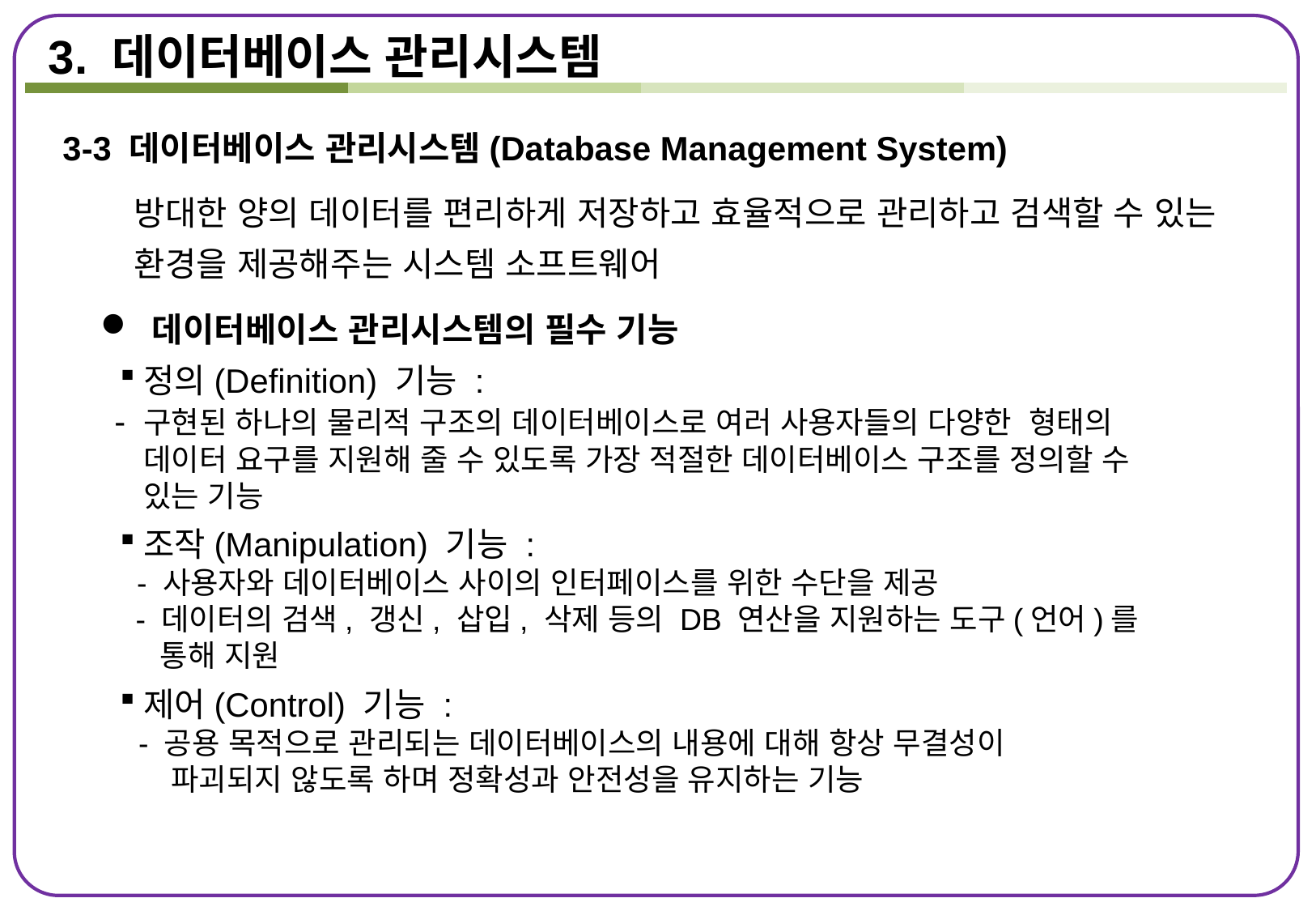

3. 데이터베이스 관리시스템
3-3 데이터베이스 관리시스템(Database Management System)

방대한 양의 데이터를 편리하게 저장하고 효율적으로 관리하고 검색할 수 있는 환경을 제공해주는 시스템 소프트웨어
 데이터베이스 관리시스템의 필수 기능
정의(Definition) 기능 :
  - 구현된 하나의 물리적 구조의 데이터베이스로 여러 사용자들의 다양한  형태의 데이터 요구를 지원해 줄 수 있도록 가장 적절한 데이터베이스 구조를 정의할 수 있는 기능
조작(Manipulation) 기능 :
  - 사용자와 데이터베이스 사이의 인터페이스를 위한 수단을 제공
   - 데이터의 검색, 갱신, 삽입, 삭제 등의 DB 연산을 지원하는 도구(언어)를
     통해 지원
제어(Control) 기능 :
     - 공용 목적으로 관리되는 데이터베이스의 내용에 대해 항상 무결성이
        파괴되지 않도록 하며 정확성과 안전성을 유지하는 기능